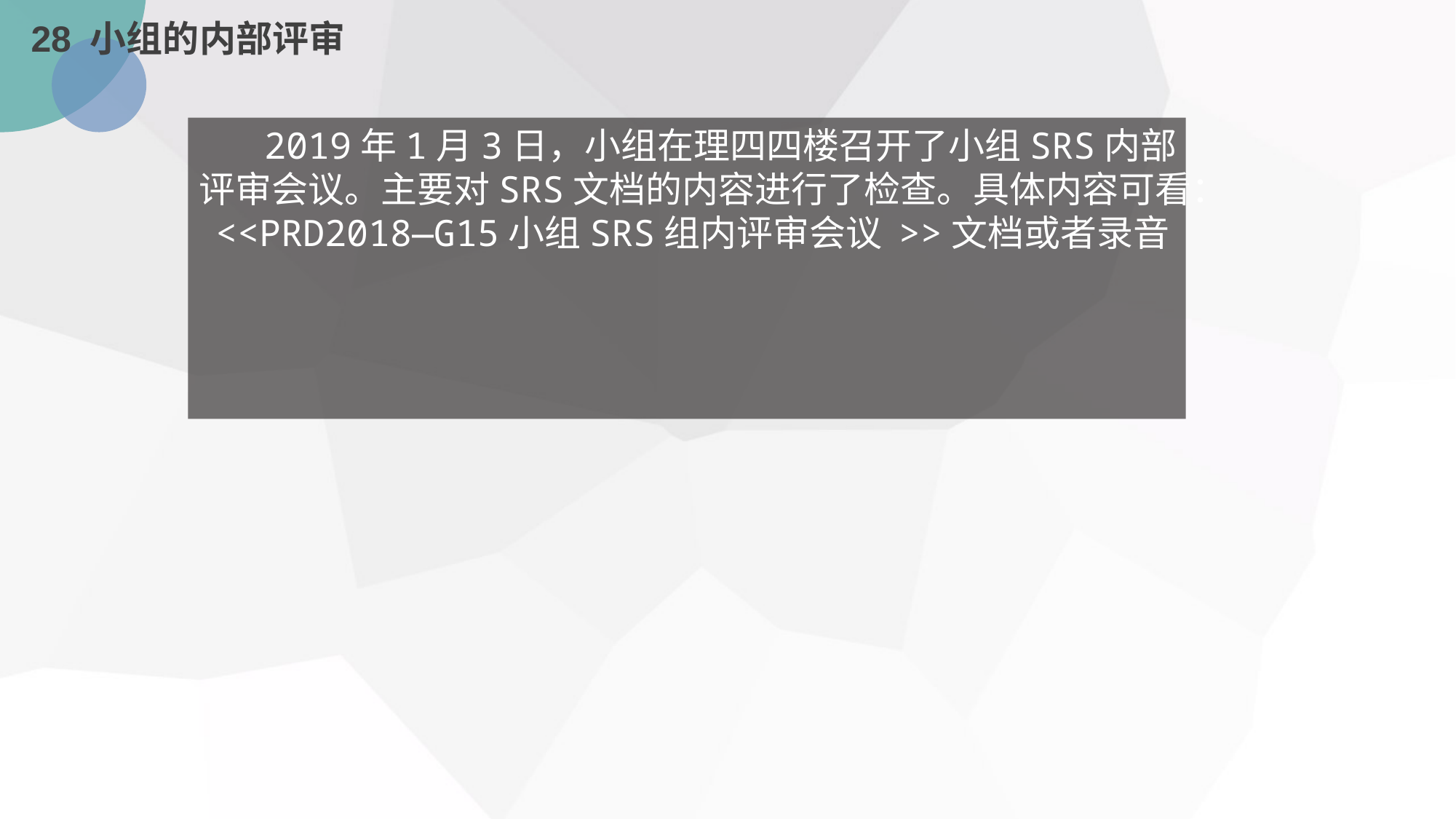

28 小组的内部评审

   2019年1月3日，小组在理四四楼召开了小组SRS内部评审会议。主要对SRS文档的内容进行了检查。具体内容可看： <<PRD2018—G15小组SRS组内评审会议 >>文档或者录音